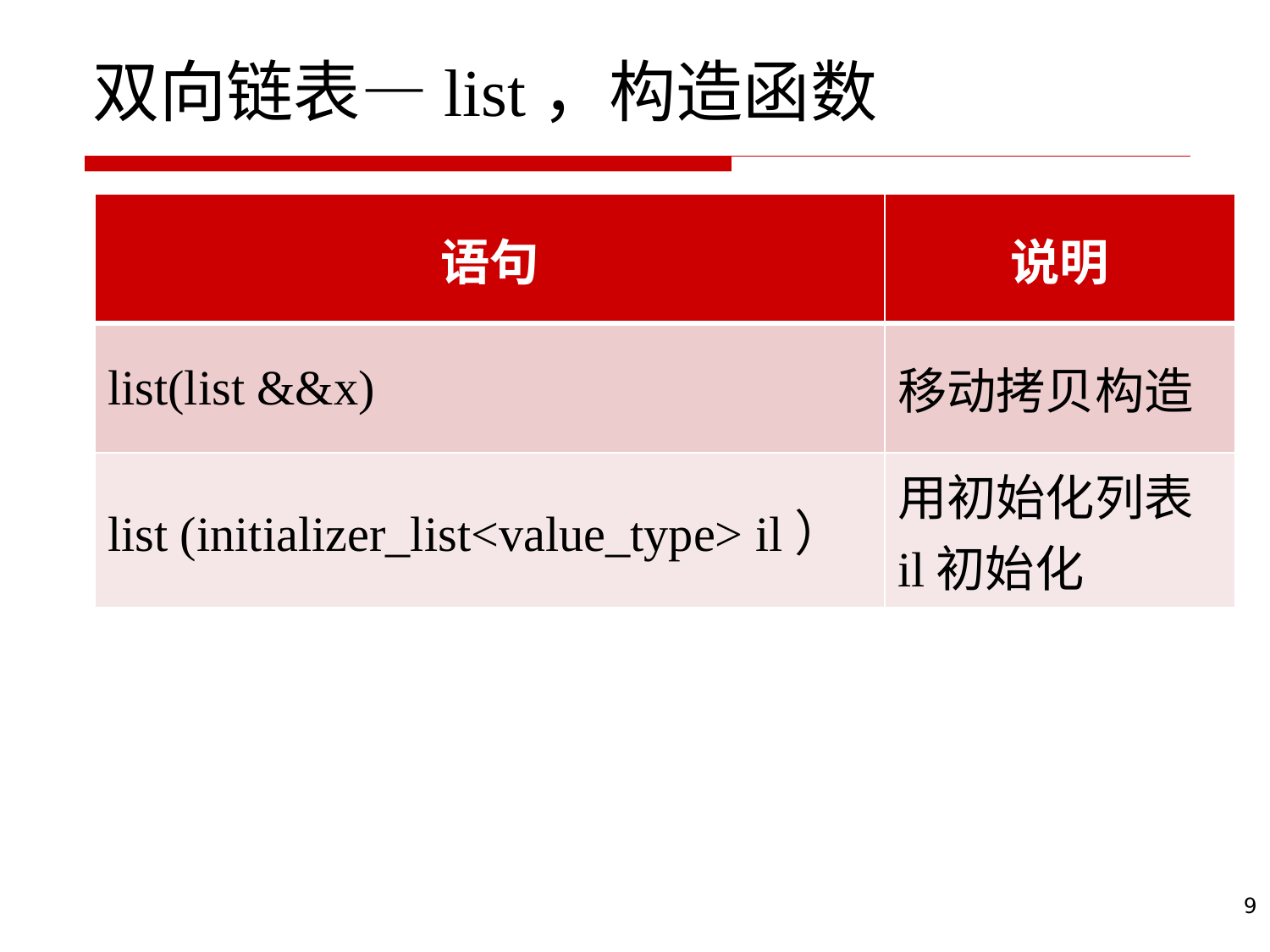

# 双向链表—list，构造函数

| 语句 | 说明 |
| --- | --- |
| list(list &&x) | 移动拷贝构造 |
| list (initializer\_list<value\_type> il） | 用初始化列表il初始化 |
9